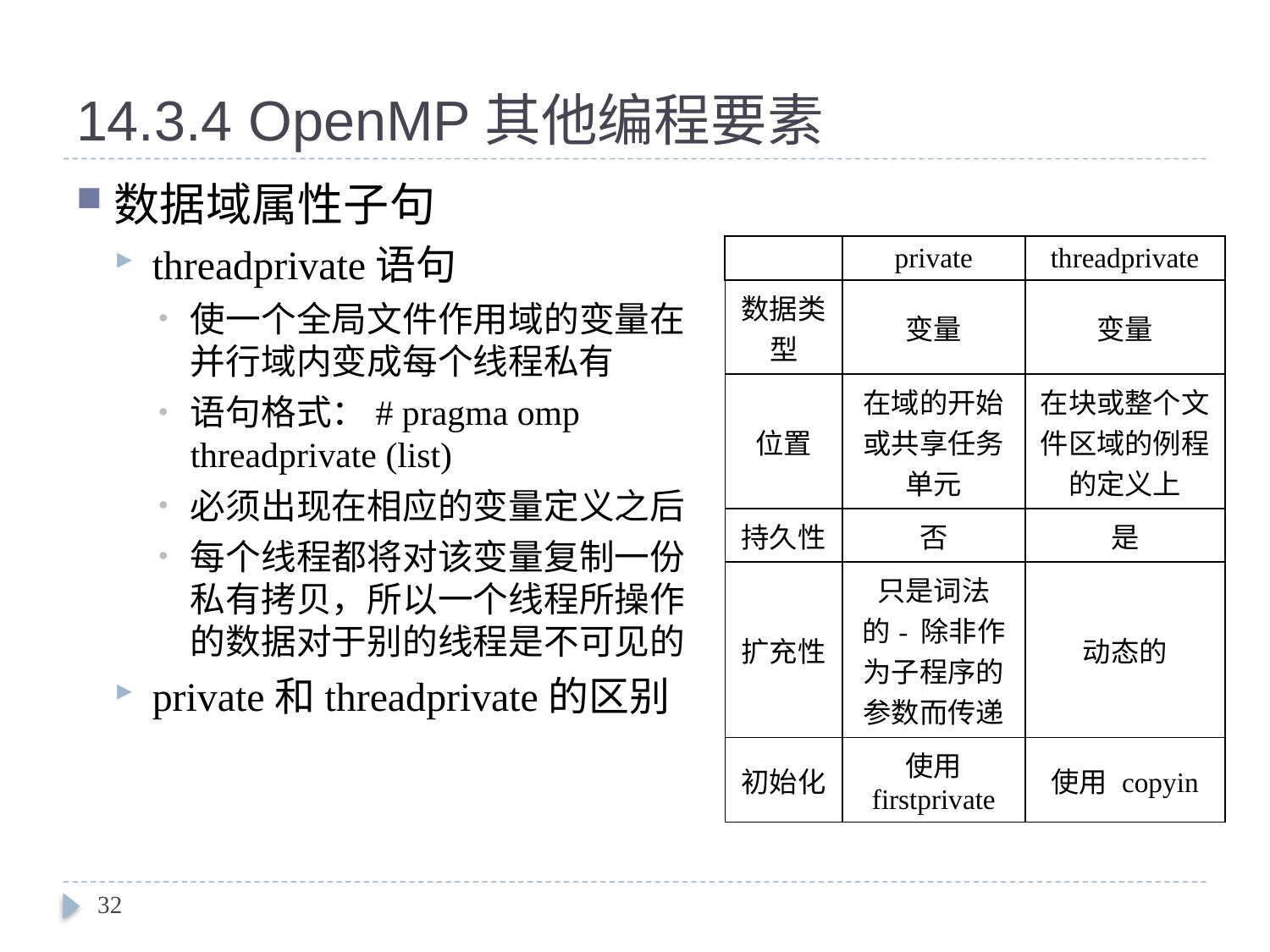

# 14.3.4 OpenMP其他编程要素
数据域属性子句
threadprivate语句
使一个全局文件作用域的变量在并行域内变成每个线程私有
语句格式：# pragma omp threadprivate (list)
必须出现在相应的变量定义之后
每个线程都将对该变量复制一份私有拷贝，所以一个线程所操作的数据对于别的线程是不可见的
private和threadprivate的区别
|  | private | threadprivate |
| --- | --- | --- |
| 数据类型 | 变量 | 变量 |
| 位置 | 在域的开始或共享任务单元 | 在块或整个文件区域的例程的定义上 |
| 持久性 | 否 | 是 |
| 扩充性 | 只是词法的- 除非作为子程序的参数而传递 | 动态的 |
| 初始化 | 使用 firstprivate | 使用 copyin |
32